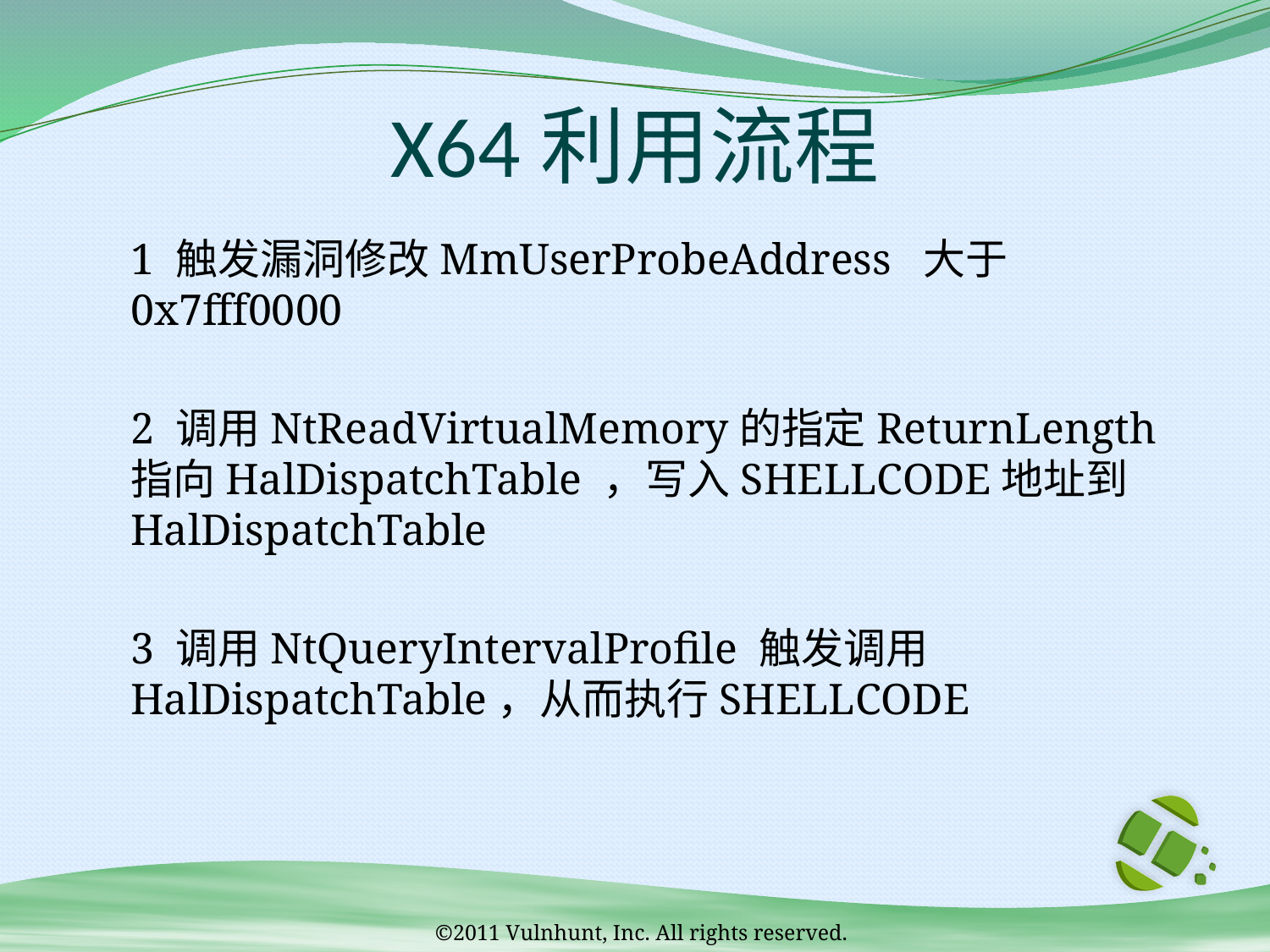

# X64利用流程
1 触发漏洞修改MmUserProbeAddress  大于0x7fff0000

2 调用NtReadVirtualMemory的指定ReturnLength指向HalDispatchTable ，写入SHELLCODE地址到HalDispatchTable

3 调用NtQueryIntervalProfile 触发调用HalDispatchTable，从而执行SHELLCODE